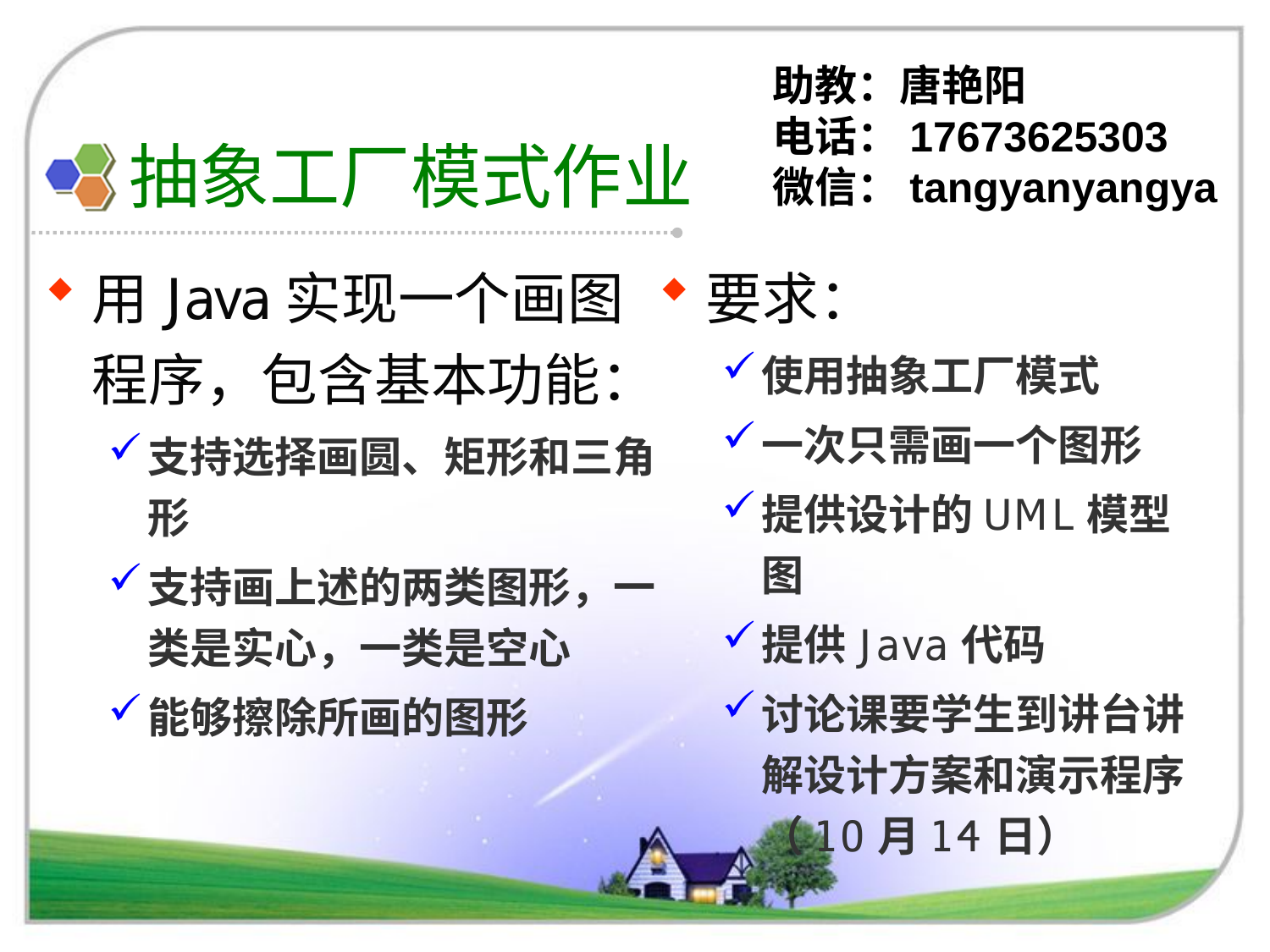

助教：唐艳阳
电话：17673625303
微信：tangyanyangya
# 抽象工厂模式作业
用Java实现一个画图程序，包含基本功能：
支持选择画圆、矩形和三角形
支持画上述的两类图形，一类是实心，一类是空心
能够擦除所画的图形

要求：
使用抽象工厂模式
一次只需画一个图形
提供设计的UML模型图
提供Java代码
讨论课要学生到讲台讲解设计方案和演示程序（10月14日）